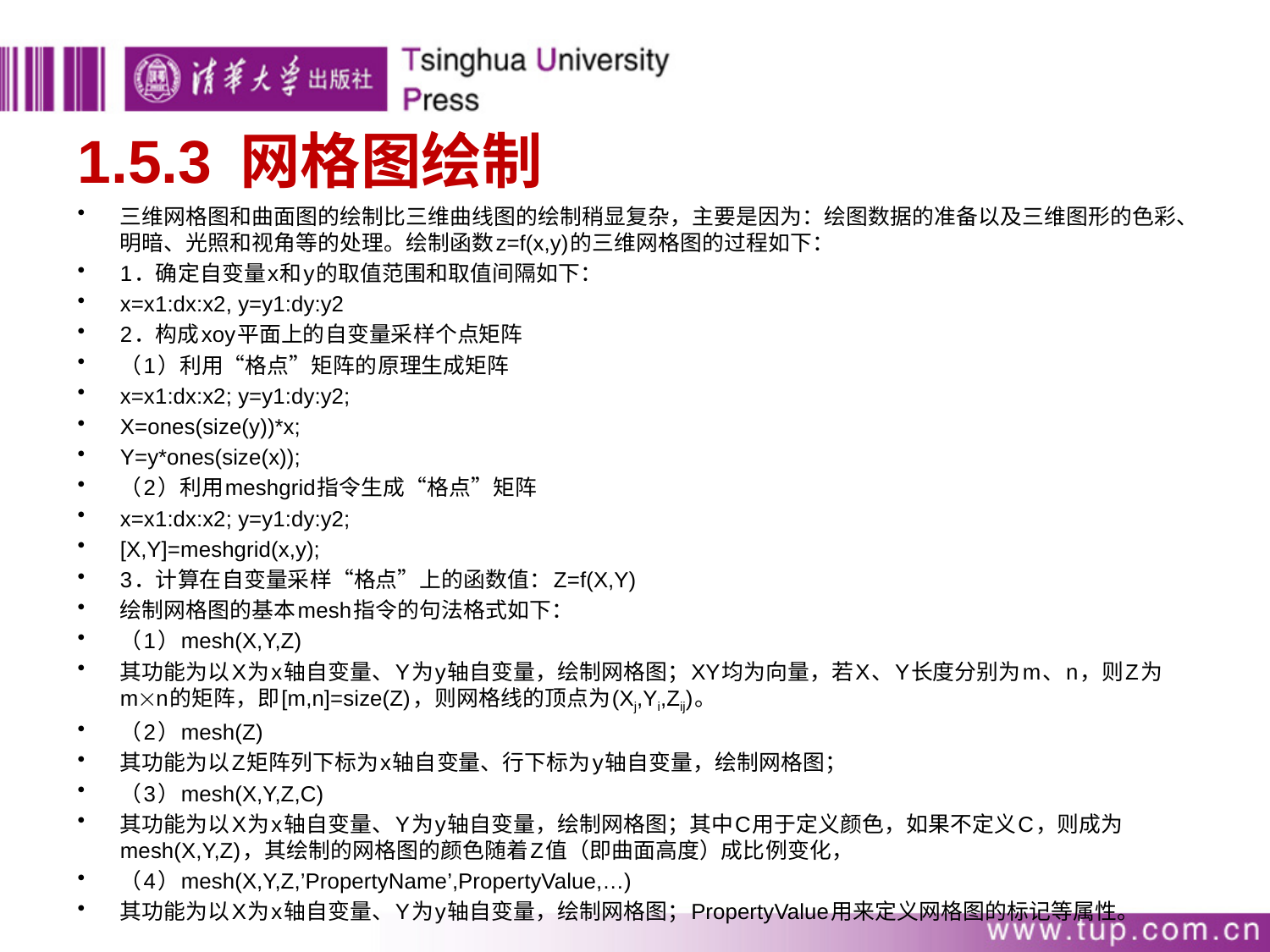

# 1.5.3 网格图绘制
三维网格图和曲面图的绘制比三维曲线图的绘制稍显复杂，主要是因为：绘图数据的准备以及三维图形的色彩、明暗、光照和视角等的处理。绘制函数z=f(x,y)的三维网格图的过程如下：
1．确定自变量x和y的取值范围和取值间隔如下：
x=x1:dx:x2, y=y1:dy:y2
2．构成xoy平面上的自变量采样个点矩阵
（1）利用“格点”矩阵的原理生成矩阵
x=x1:dx:x2; y=y1:dy:y2;
X=ones(size(y))*x;
Y=y*ones(size(x));
（2）利用meshgrid指令生成“格点”矩阵
x=x1:dx:x2; y=y1:dy:y2;
[X,Y]=meshgrid(x,y);
3．计算在自变量采样“格点”上的函数值：Z=f(X,Y)
绘制网格图的基本mesh指令的句法格式如下：
（1）mesh(X,Y,Z)
其功能为以X为x轴自变量、Y为y轴自变量，绘制网格图；XY均为向量，若X、Y长度分别为m、n，则Z为m×n的矩阵，即[m,n]=size(Z)，则网格线的顶点为(Xj,Yi,Zij)。
（2）mesh(Z)
其功能为以Z矩阵列下标为x轴自变量、行下标为y轴自变量，绘制网格图；
（3）mesh(X,Y,Z,C)
其功能为以X为x轴自变量、Y为y轴自变量，绘制网格图；其中C用于定义颜色，如果不定义C，则成为mesh(X,Y,Z)，其绘制的网格图的颜色随着Z值（即曲面高度）成比例变化，
（4）mesh(X,Y,Z,’PropertyName’,PropertyValue,…)
其功能为以X为x轴自变量、Y为y轴自变量，绘制网格图；PropertyValue用来定义网格图的标记等属性。